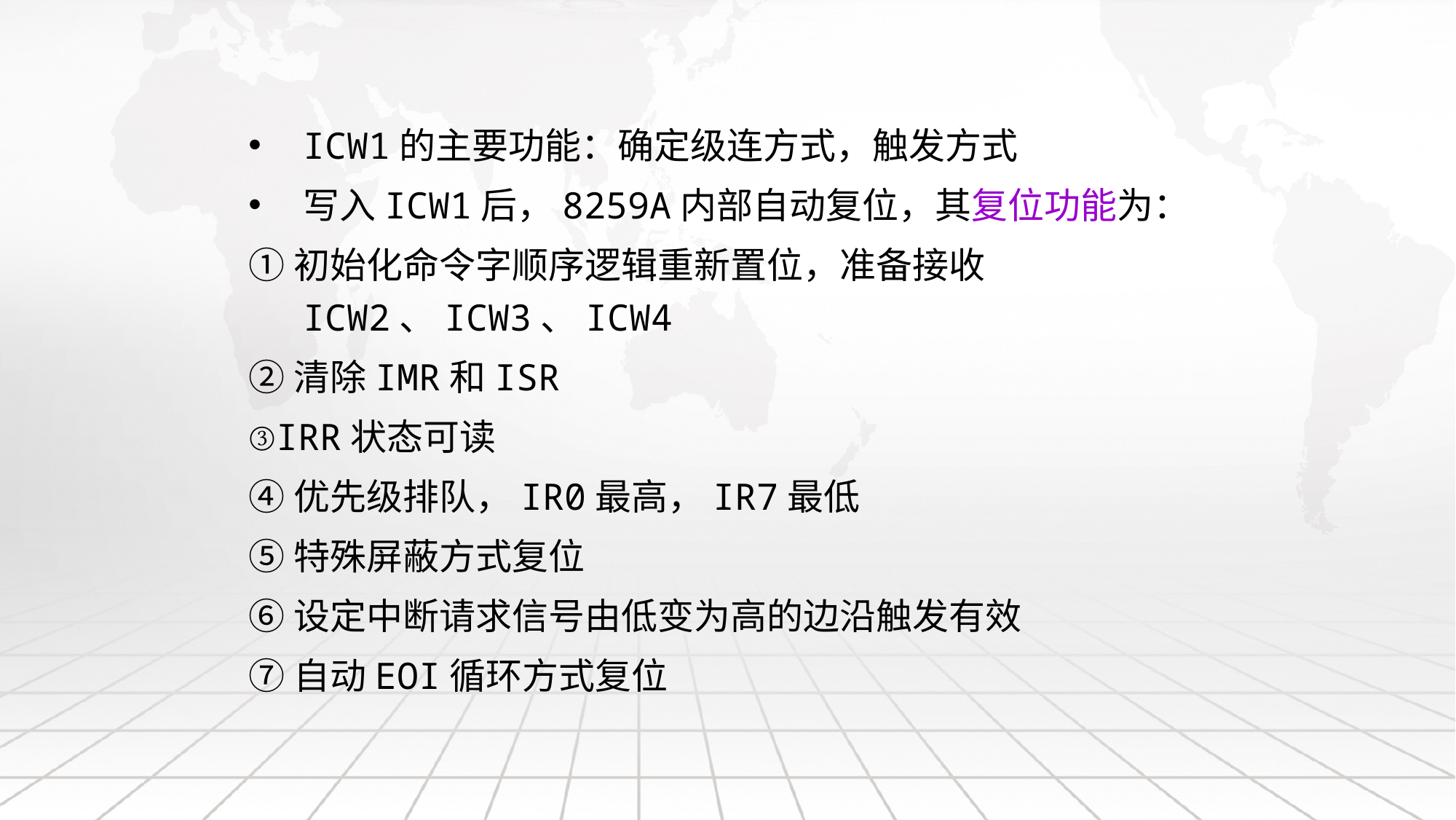

ICW1的主要功能：确定级连方式，触发方式
写入ICW1后，8259A内部自动复位，其复位功能为：
①初始化命令字顺序逻辑重新置位，准备接收ICW2、ICW3、ICW4
②清除IMR和ISR
③IRR状态可读
④优先级排队，IR0最高，IR7最低
⑤特殊屏蔽方式复位
⑥设定中断请求信号由低变为高的边沿触发有效
⑦自动EOI循环方式复位